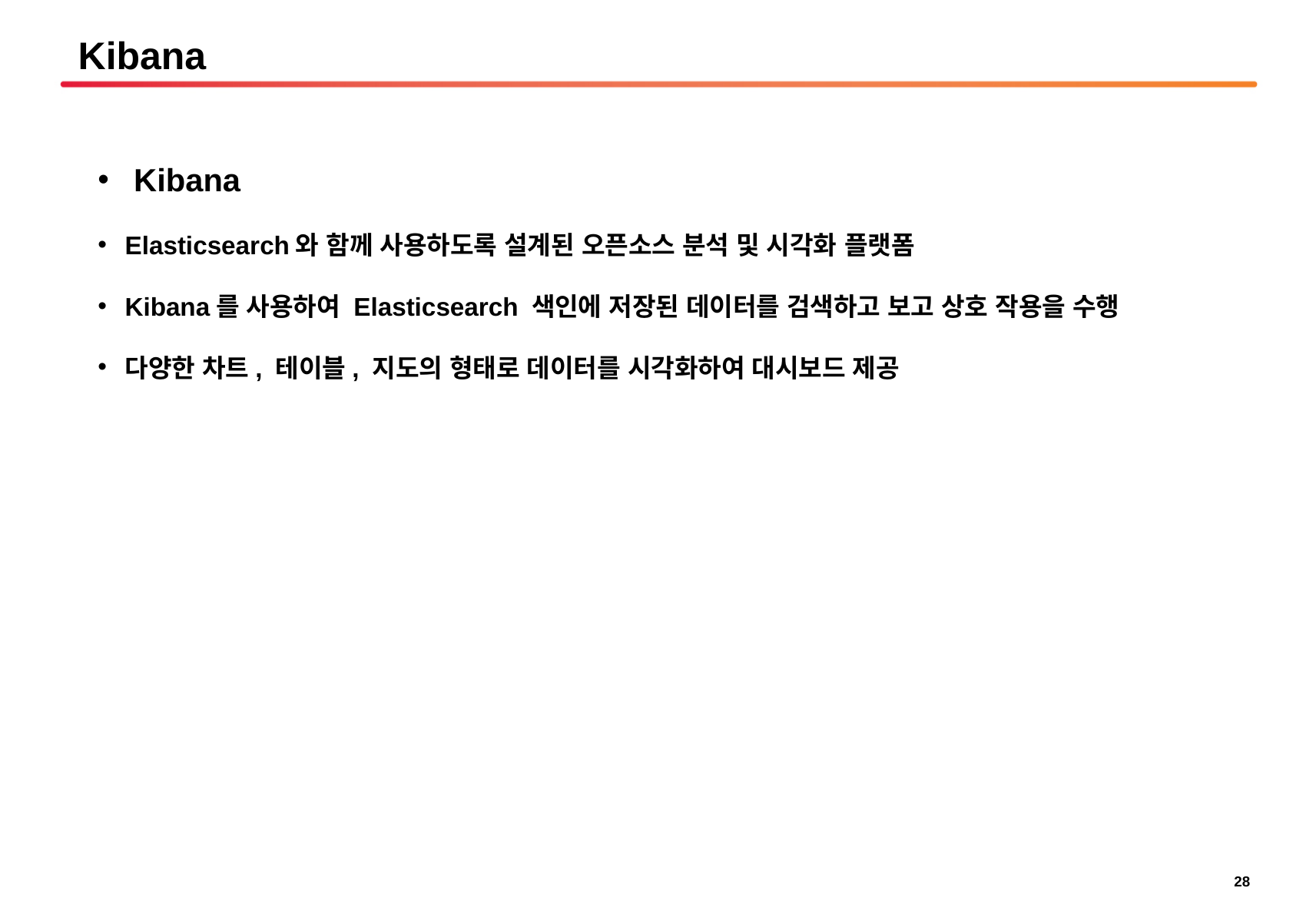

# Kibana

 Kibana
Elasticsearch와 함께 사용하도록 설계된 오픈소스 분석 및 시각화 플랫폼
Kibana를 사용하여 Elasticsearch 색인에 저장된 데이터를 검색하고 보고 상호 작용을 수행
다양한 차트, 테이블, 지도의 형태로 데이터를 시각화하여 대시보드 제공